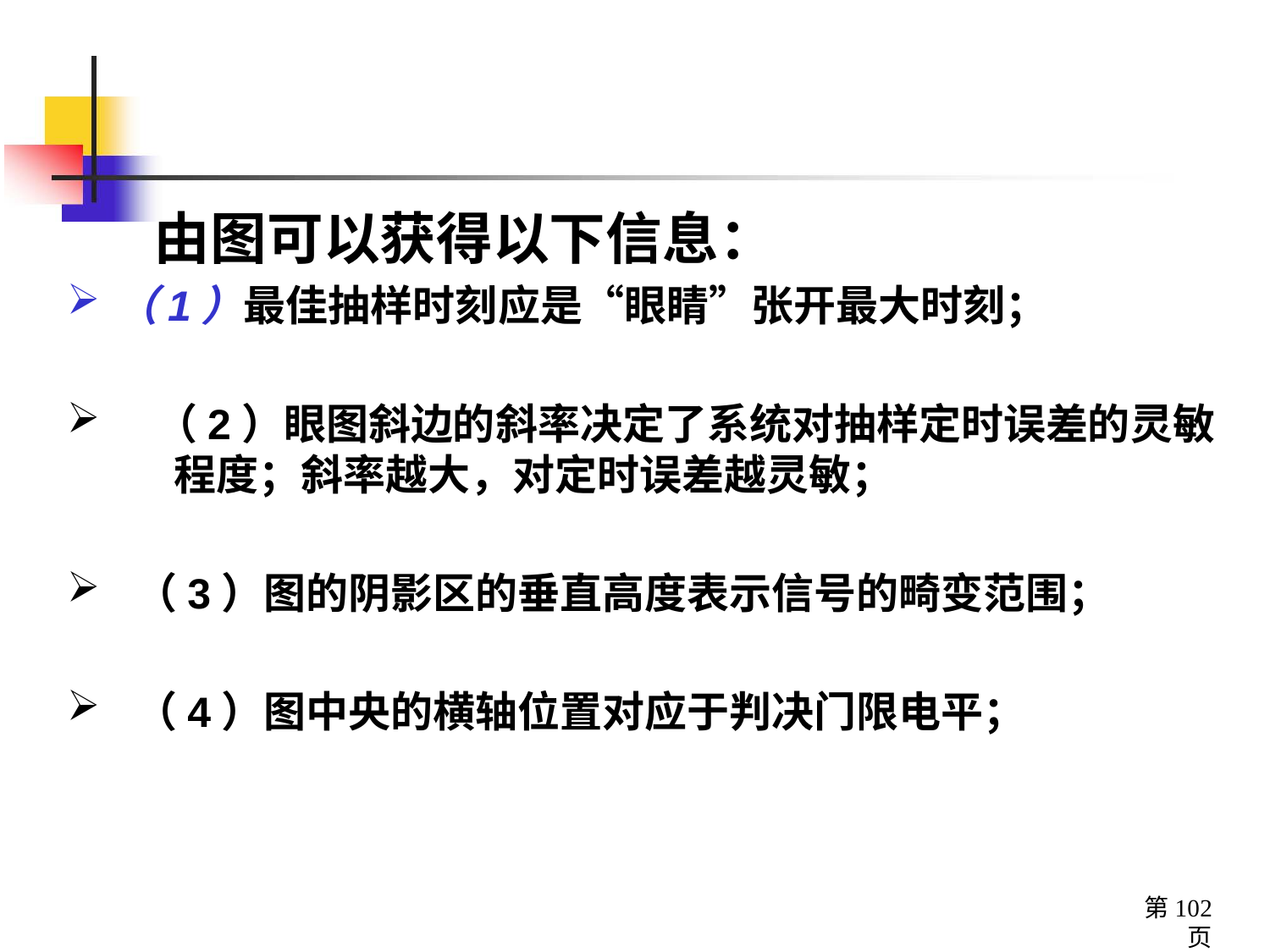

由图可以获得以下信息：
（1）最佳抽样时刻应是“眼睛”张开最大时刻；

（2）眼图斜边的斜率决定了系统对抽样定时误差的灵敏   程度；斜率越大，对定时误差越灵敏；

 （3）图的阴影区的垂直高度表示信号的畸变范围；

 （4）图中央的横轴位置对应于判决门限电平；

第102页